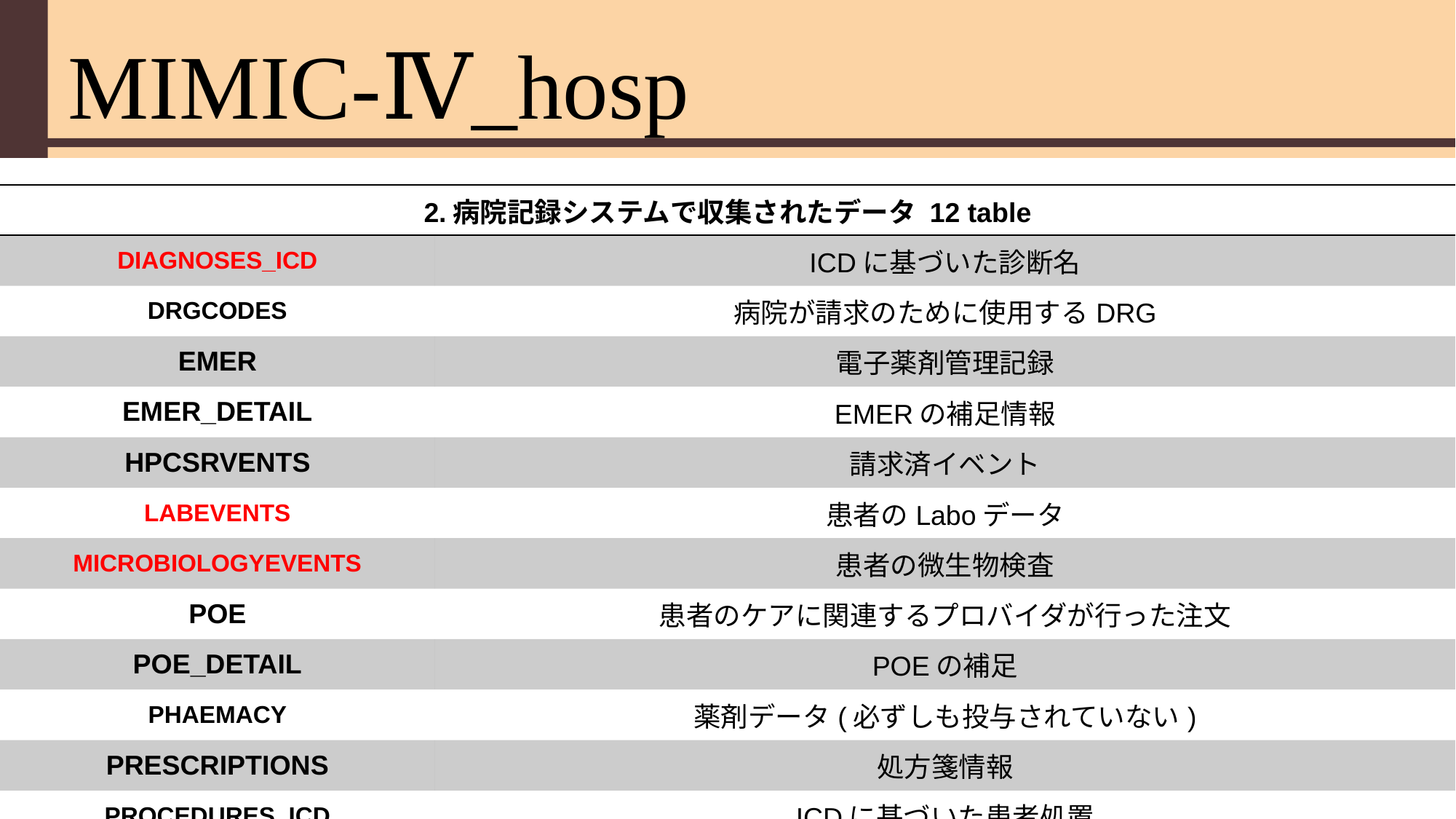

# MIMIC-Ⅳ_hosp
| 2.病院記録システムで収集されたデータ 12 table |  |
| --- | --- |
| DIAGNOSES\_ICD | ICDに基づいた診断名 |
| DRGCODES | 病院が請求のために使用するDRG |
| EMER | 電子薬剤管理記録 |
| EMER\_DETAIL | EMERの補足情報 |
| HPCSRVENTS | 請求済イベント |
| LABEVENTS | 患者のLaboデータ |
| MICROBIOLOGYEVENTS | 患者の微生物検査 |
| POE | 患者のケアに関連するプロバイダが行った注文 |
| POE\_DETAIL | POEの補足 |
| PHAEMACY | 薬剤データ(必ずしも投与されていない) |
| PRESCRIPTIONS | 処方箋情報 |
| PROCEDURES\_ICD | ICDに基づいた患者処置 |